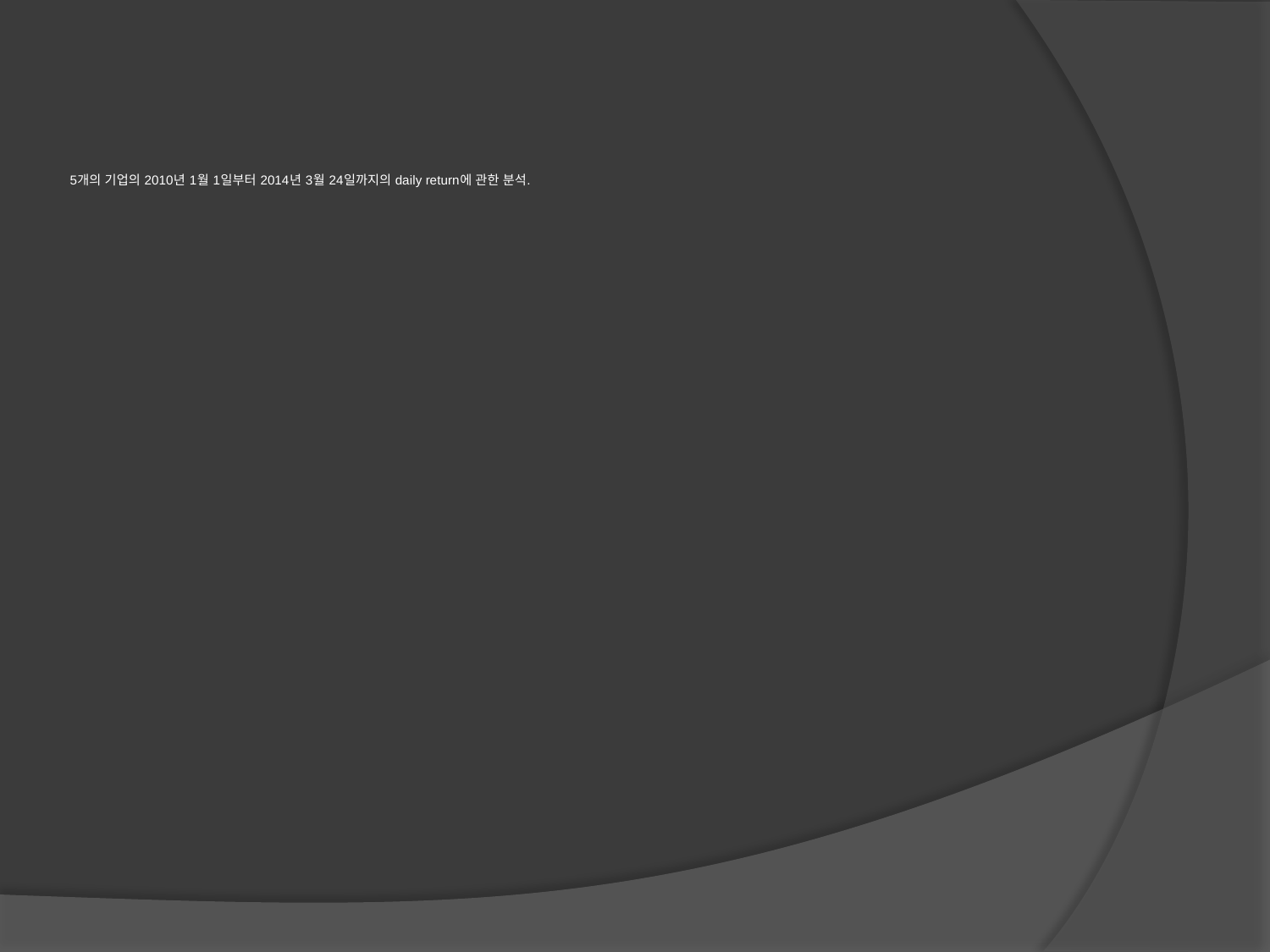

# 5개의 기업의 2010년 1월 1일부터 2014년 3월 24일까지의 daily return에 관한 분석.